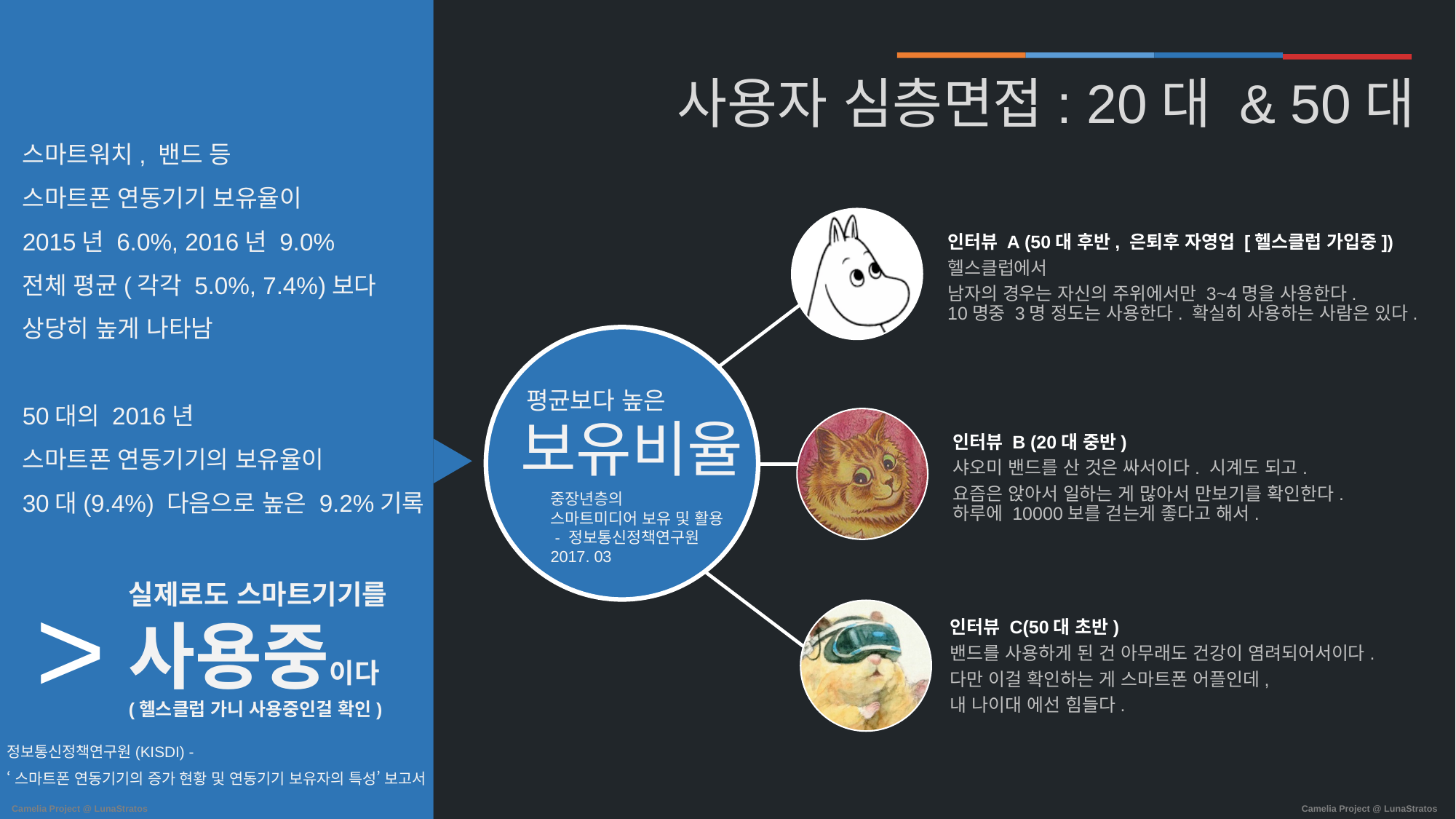

사용자 심층면접: 20대 & 50대
스마트워치, 밴드 등
스마트폰 연동기기 보유율이
2015년 6.0%, 2016년 9.0%
전체 평균(각각 5.0%, 7.4%)보다
상당히 높게 나타남

50대의 2016년
스마트폰 연동기기의 보유율이
30대(9.4%) 다음으로 높은 9.2%기록
인터뷰 A (50대 후반, 은퇴후 자영업 [헬스클럽 가입중])
헬스클럽에서
남자의 경우는 자신의 주위에서만 3~4명을 사용한다.
10명중 3명 정도는 사용한다. 확실히 사용하는 사람은 있다.

인터뷰 B (20대 중반)
샤오미 밴드를 산 것은 싸서이다. 시계도 되고.
요즘은 앉아서 일하는 게 많아서 만보기를 확인한다.
하루에 10000보를 걷는게 좋다고 해서.
평균보다 높은
보유비율

중장년층의
스마트미디어 보유 및 활용
 - 정보통신정책연구원
2017. 03
인터뷰 C(50대 초반)
밴드를 사용하게 된 건 아무래도 건강이 염려되어서이다.
다만 이걸 확인하는 게 스마트폰 어플인데,
내 나이대 에선 힘들다.
>
실제로도 스마트기기를
사용중이다
(헬스클럽 가니 사용중인걸 확인)

정보통신정책연구원(KISDI) -
‘스마트폰 연동기기의 증가 현황 및 연동기기 보유자의 특성’ 보고서
Camelia Project @ LunaStratos
Camelia Project @ LunaStratos